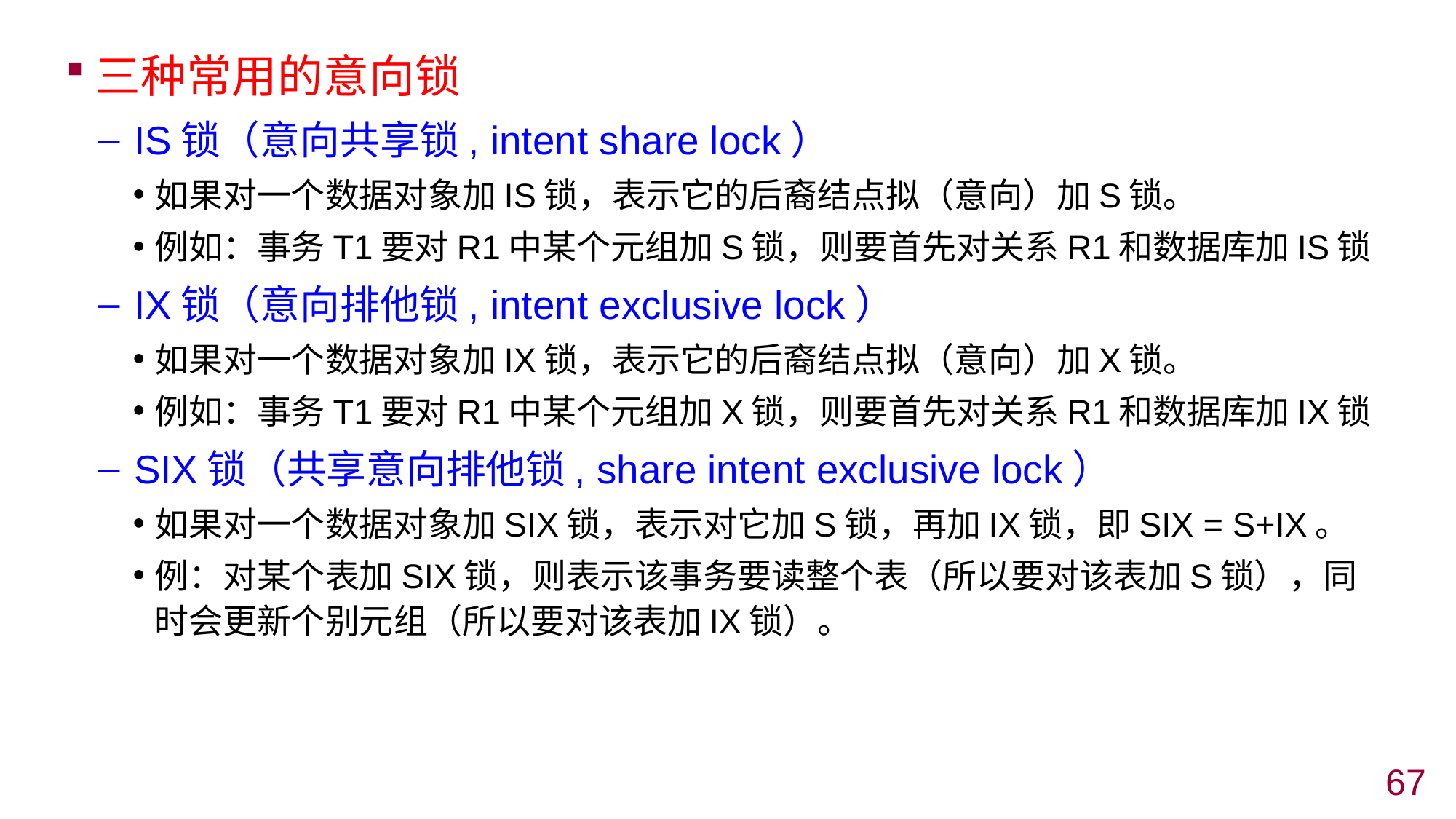

三种常用的意向锁
IS锁（意向共享锁, intent share lock）
如果对一个数据对象加IS锁，表示它的后裔结点拟（意向）加S锁。
例如：事务T1要对R1中某个元组加S锁，则要首先对关系R1和数据库加IS锁
IX锁（意向排他锁, intent exclusive lock）
如果对一个数据对象加IX锁，表示它的后裔结点拟（意向）加X锁。
例如：事务T1要对R1中某个元组加X锁，则要首先对关系R1和数据库加IX锁
SIX锁（共享意向排他锁, share intent exclusive lock）
如果对一个数据对象加SIX锁，表示对它加S锁，再加IX锁，即SIX = S+IX。
例：对某个表加SIX锁，则表示该事务要读整个表（所以要对该表加S锁），同时会更新个别元组（所以要对该表加IX锁）。
67